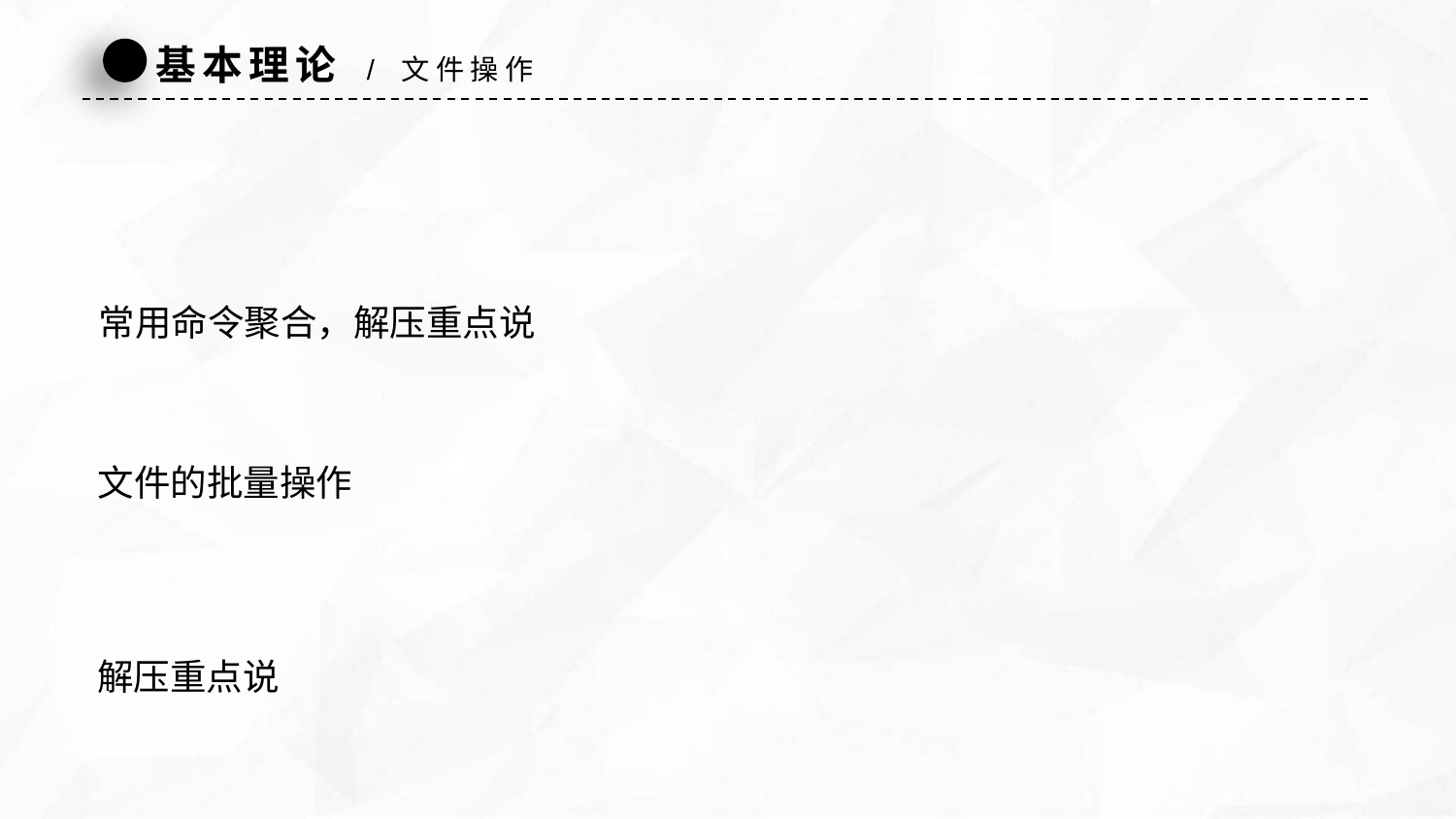

基本理论 / 文件操作

常用命令聚合，解压重点说
文件的批量操作
解压重点说
延时符